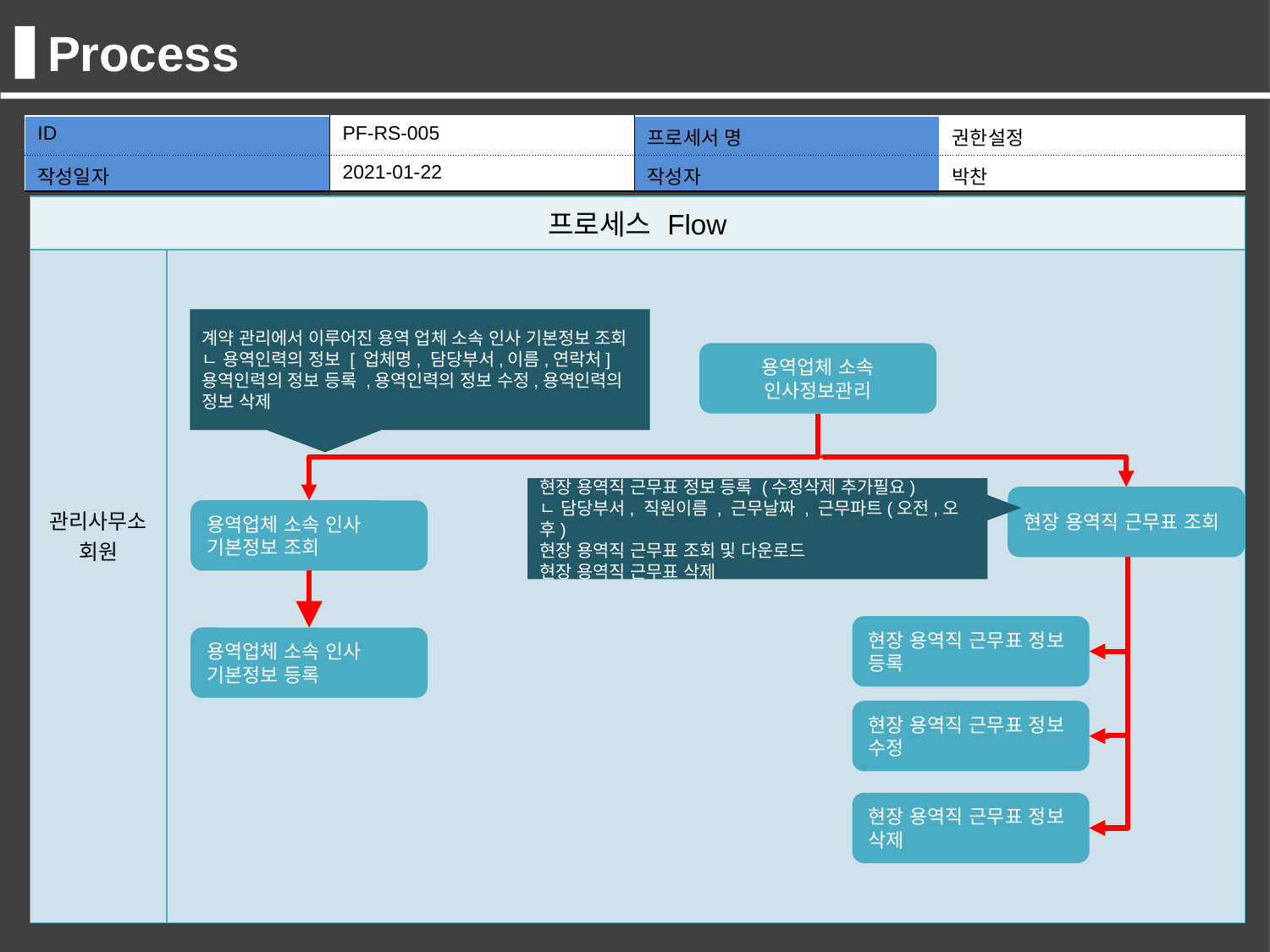

Process
Process

| ID | PF-RS-006 | 프로세서 명 | 최종합격자관리 |
| --- | --- | --- | --- |
| 작성일자 | 2016.05.11 | 작성자 | 김선도 |
| ID | PF-RS-005 | 프로세서 명 | 권한설정 |
| --- | --- | --- | --- |
| 작성일자 | 2021-01-22 | 작성자 | 박찬 |
| 프로세스 Flow |  |
| --- | --- |
| 관리자 교사 |  |
| 프로세스 Flow |  |
| --- | --- |
| 관리사무소 회원 |  |
계약 관리에서 이루어진 용역 업체 소속 인사 기본정보 조회
ㄴ 용역인력의 정보 [ 업체명, 담당부서,이름,연락처]
용역인력의 정보 등록 ,용역인력의 정보 수정,용역인력의 정보 삭제
용역업체 소속 인사정보관리
현장 용역직 근무표 정보 등록 (수정삭제 추가필요)
ㄴ 담당부서, 직원이름 , 근무날짜 , 근무파트(오전,오후)
현장 용역직 근무표 조회 및 다운로드
현장 용역직 근무표 삭제
현장 용역직 근무표 조회
용역업체 소속 인사 기본정보 조회
현장 용역직 근무표 정보 등록
용역업체 소속 인사 기본정보 등록
현장 용역직 근무표 정보 수정
현장 용역직 근무표 정보 삭제